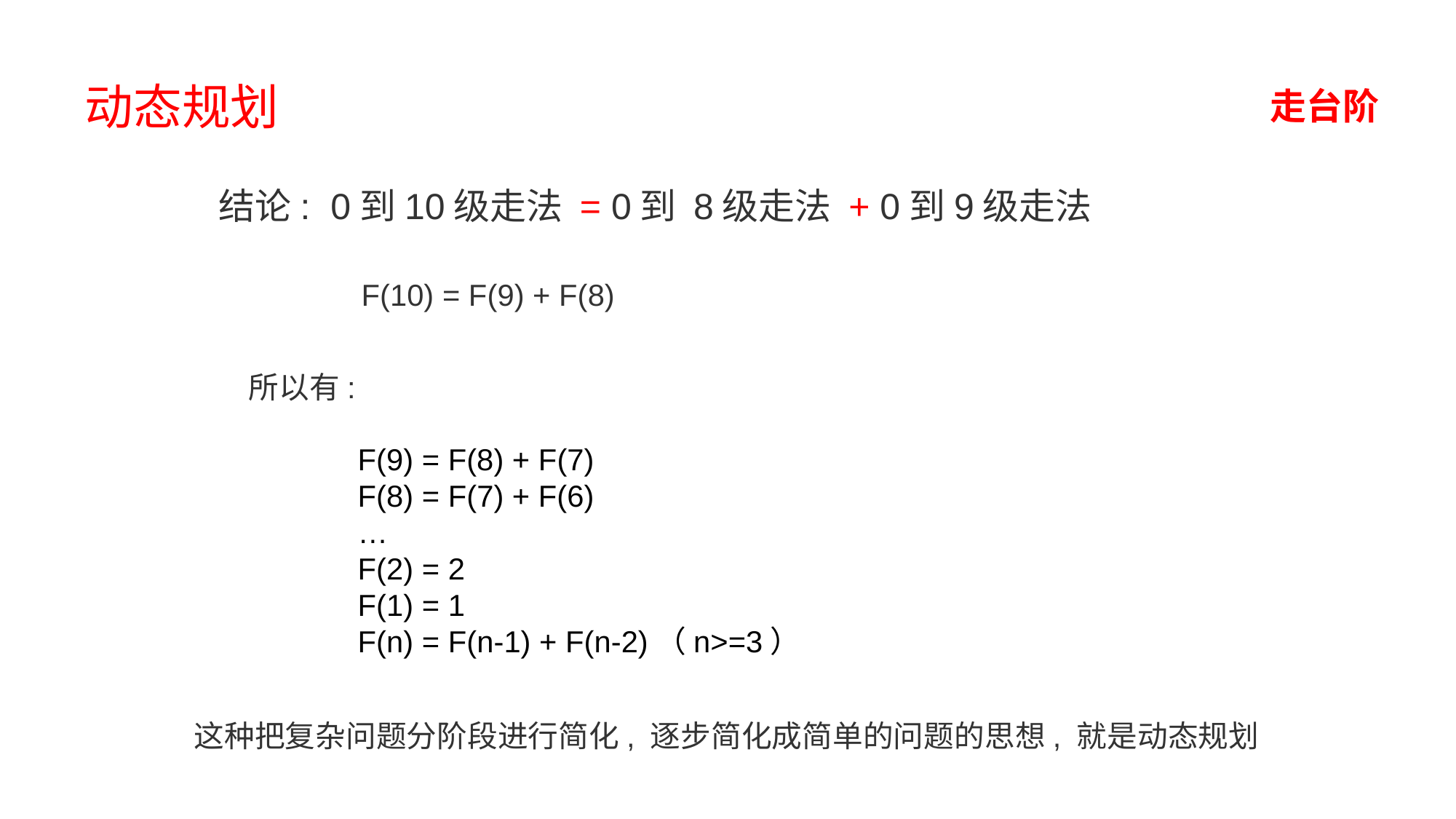

动态规划
走台阶
结论:  0到10级走法 = 0到 8级走法 + 0到9级走法
F(10) = F(9) + F(8)
所以有:
F(9) = F(8) + F(7)
F(8) = F(7) + F(6)
…
F(2) = 2
F(1) = 1
F(n) = F(n-1) + F(n-2)（n>=3）
这种把复杂问题分阶段进行简化, 逐步简化成简单的问题的思想, 就是动态规划